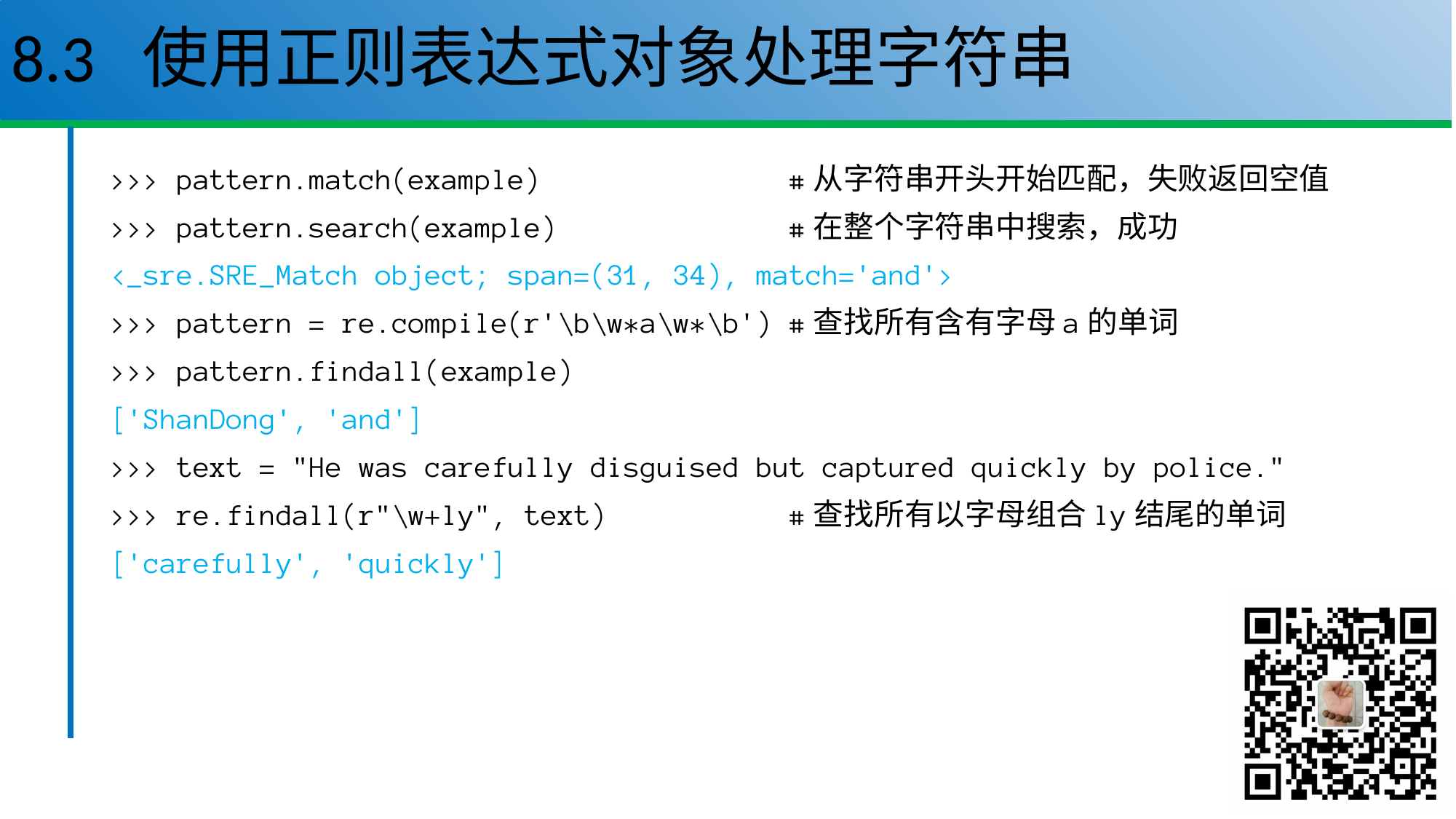

# 8.3  使用正则表达式对象处理字符串
>>> pattern.match(example)               #从字符串开头开始匹配，失败返回空值
>>> pattern.search(example)              #在整个字符串中搜索，成功
<_sre.SRE_Match object; span=(31, 34), match='and'>
>>> pattern = re.compile(r'\b\w*a\w*\b') #查找所有含有字母a的单词
>>> pattern.findall(example)
['ShanDong', 'and']
>>> text = "He was carefully disguised but captured quickly by police."
>>> re.findall(r"\w+ly", text)           #查找所有以字母组合ly结尾的单词
['carefully', 'quickly']
26